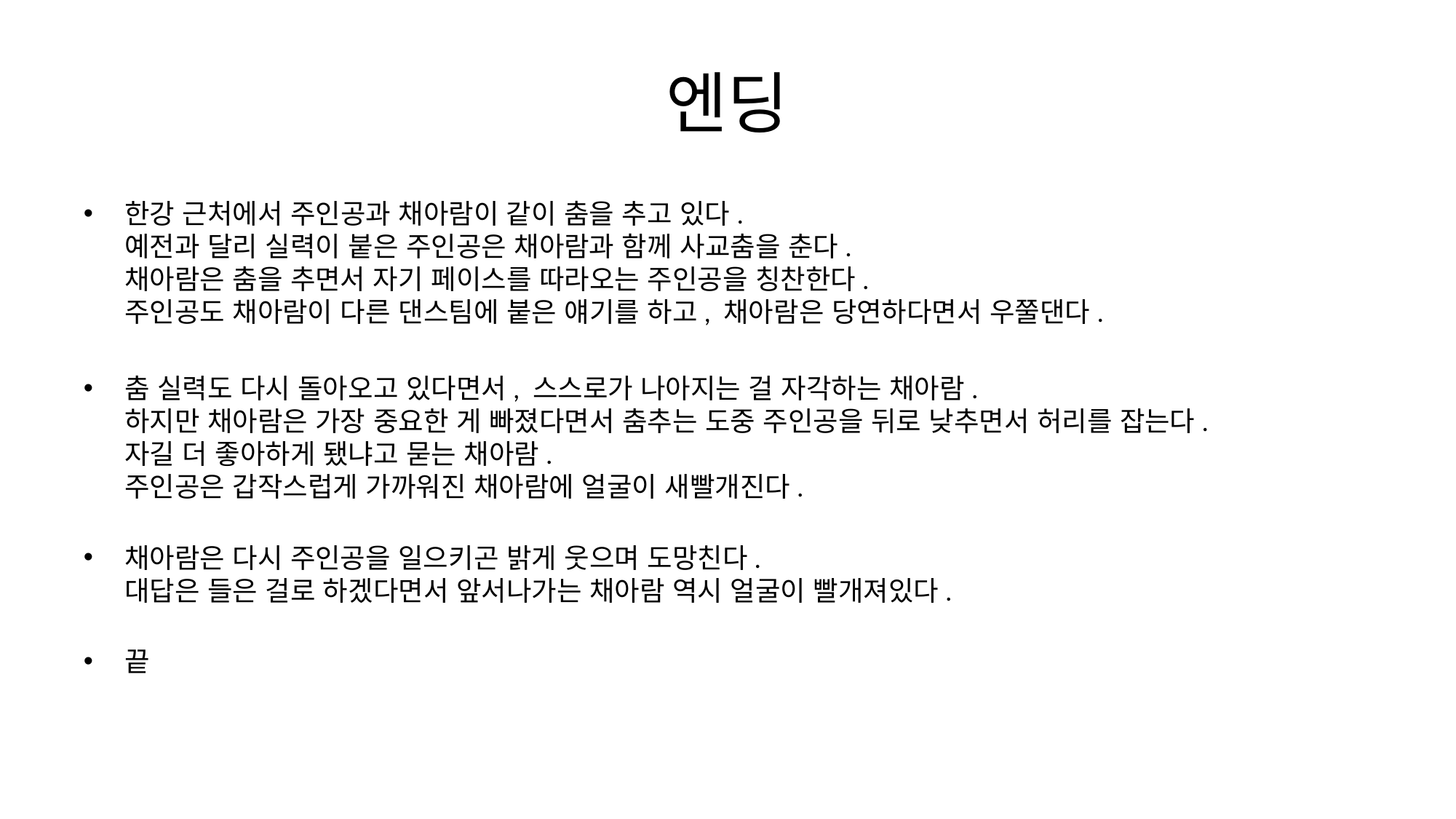

# 엔딩
한강 근처에서 주인공과 채아람이 같이 춤을 추고 있다.
예전과 달리 실력이 붙은 주인공은 채아람과 함께 사교춤을 춘다.
채아람은 춤을 추면서 자기 페이스를 따라오는 주인공을 칭찬한다.
주인공도 채아람이 다른 댄스팀에 붙은 얘기를 하고, 채아람은 당연하다면서 우쭐댄다.

춤 실력도 다시 돌아오고 있다면서, 스스로가 나아지는 걸 자각하는 채아람.
하지만 채아람은 가장 중요한 게 빠졌다면서 춤추는 도중 주인공을 뒤로 낮추면서 허리를 잡는다.
자길 더 좋아하게 됐냐고 묻는 채아람.
주인공은 갑작스럽게 가까워진 채아람에 얼굴이 새빨개진다.
채아람은 다시 주인공을 일으키곤 밝게 웃으며 도망친다.
대답은 들은 걸로 하겠다면서 앞서나가는 채아람 역시 얼굴이 빨개져있다.
끝